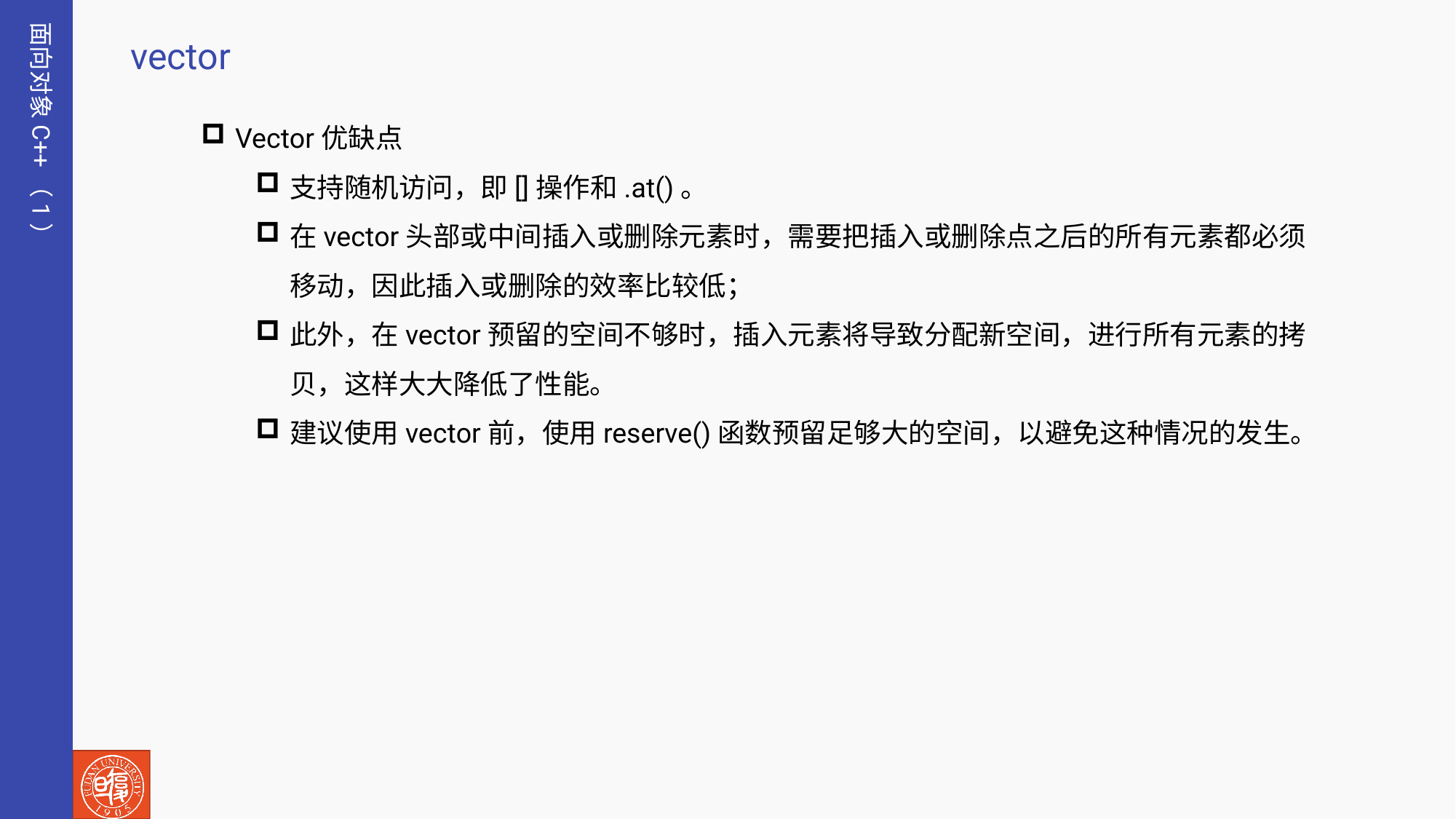

面向对象C++（1）
vector
Vector优缺点
支持随机访问，即[]操作和.at()。
在vector头部或中间插入或删除元素时，需要把插入或删除点之后的所有元素都必须移动，因此插入或删除的效率比较低；
此外，在vector预留的空间不够时，插入元素将导致分配新空间，进行所有元素的拷贝，这样大大降低了性能。
建议使用vector前，使用reserve()函数预留足够大的空间，以避免这种情况的发生。